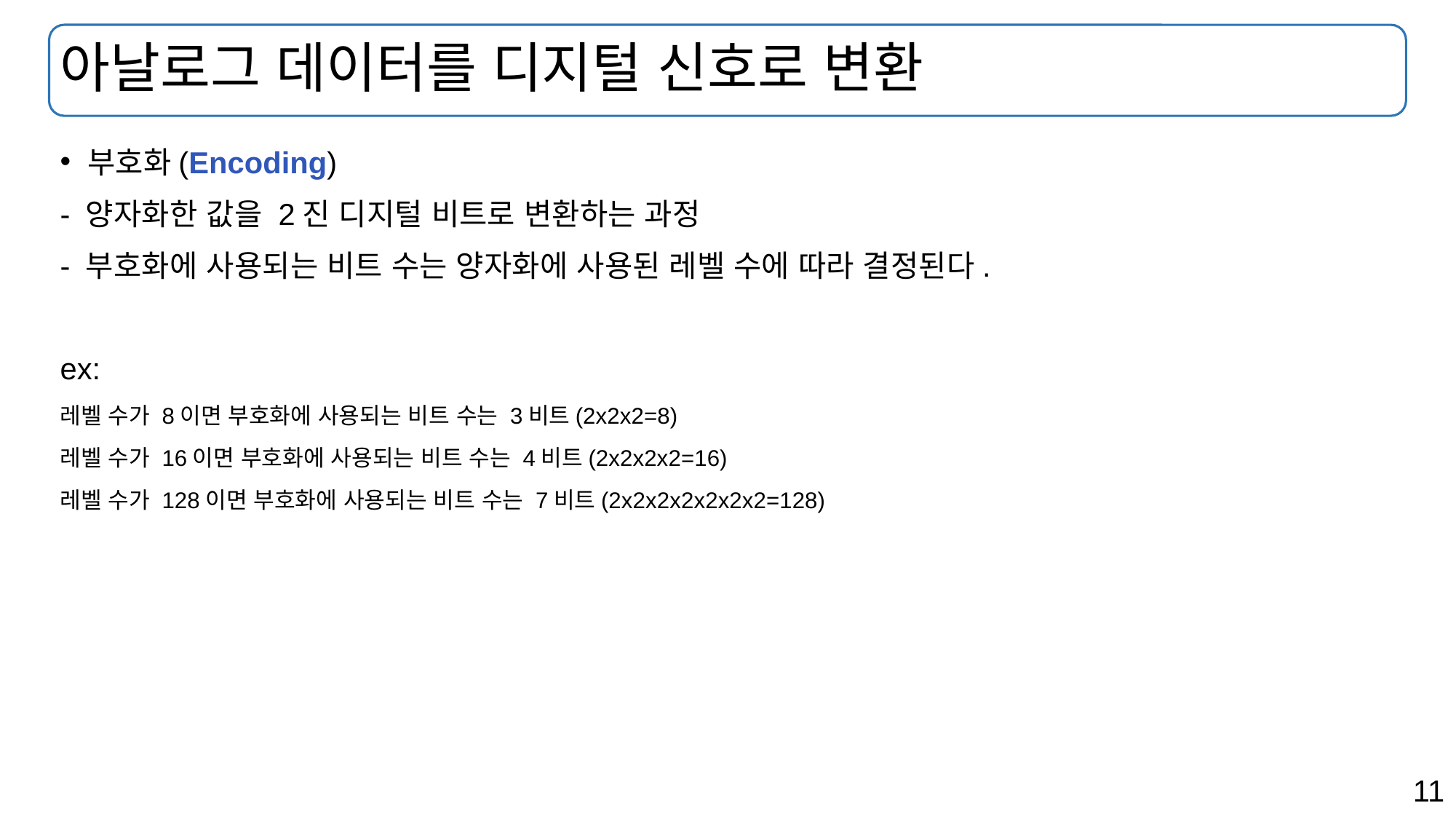

# 아날로그 데이터를 디지털 신호로 변환
부호화(Encoding)
- 양자화한 값을 2진 디지털 비트로 변환하는 과정
- 부호화에 사용되는 비트 수는 양자화에 사용된 레벨 수에 따라 결정된다.

ex:
레벨 수가 8이면 부호화에 사용되는 비트 수는 3비트(2x2x2=8)
레벨 수가 16이면 부호화에 사용되는 비트 수는 4비트(2x2x2x2=16)
레벨 수가 128이면 부호화에 사용되는 비트 수는 7비트(2x2x2x2x2x2x2=128)